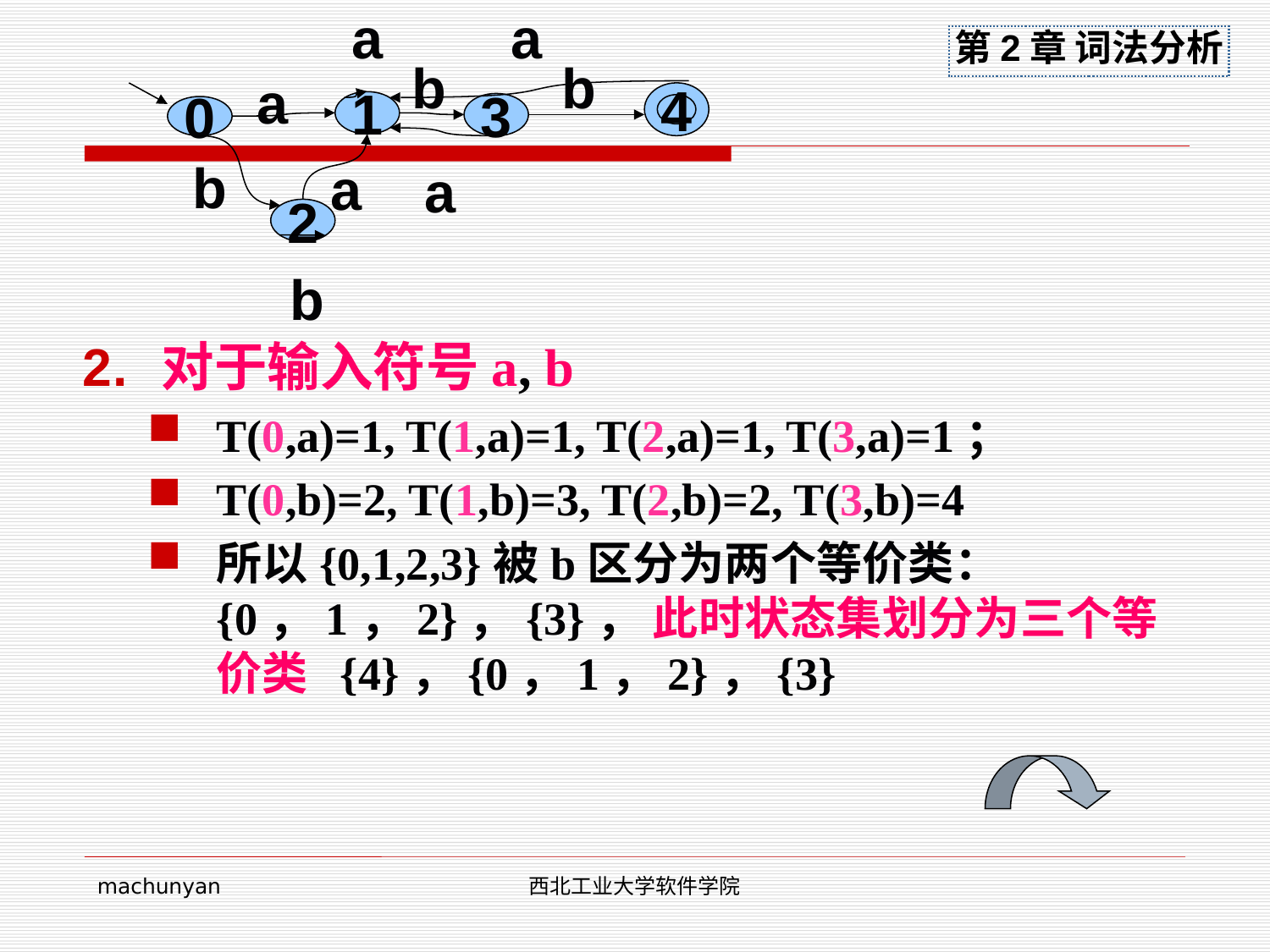

a
a
b
b
a

4
1
3
0
b
a
a
2
b
对于输入符号a, b
T(0,a)=1, T(1,a)=1, T(2,a)=1, T(3,a)=1；
T(0,b)=2, T(1,b)=3, T(2,b)=2, T(3,b)=4
所以{0,1,2,3}被b区分为两个等价类： {0，1，2}，{3}， 此时状态集划分为三个等价类  {4}，{0，1，2}，{3}

machunyan

西北工业大学软件学院
110